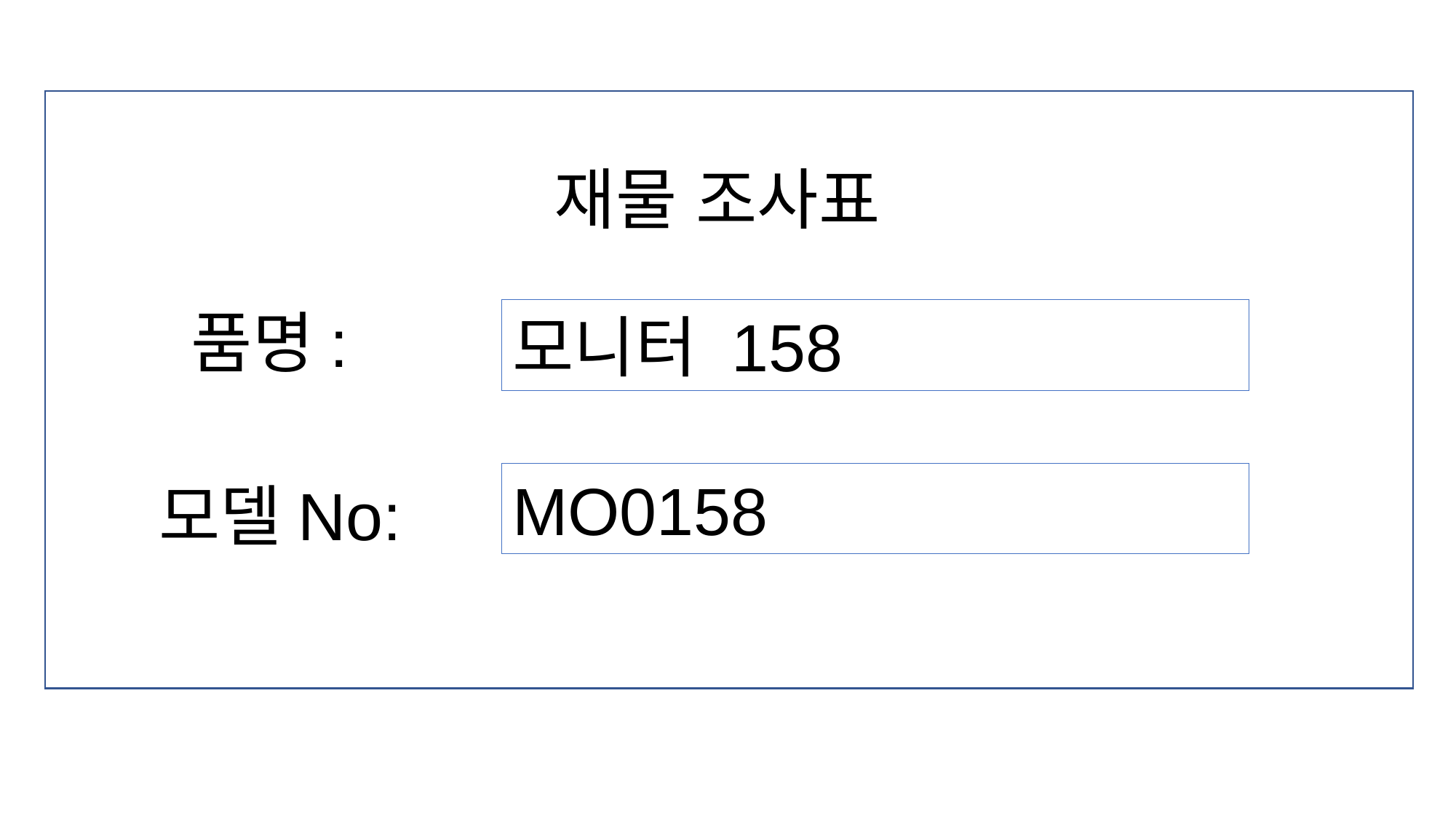

재물 조사표
품명:
모니터 158
MO0158
모델No: